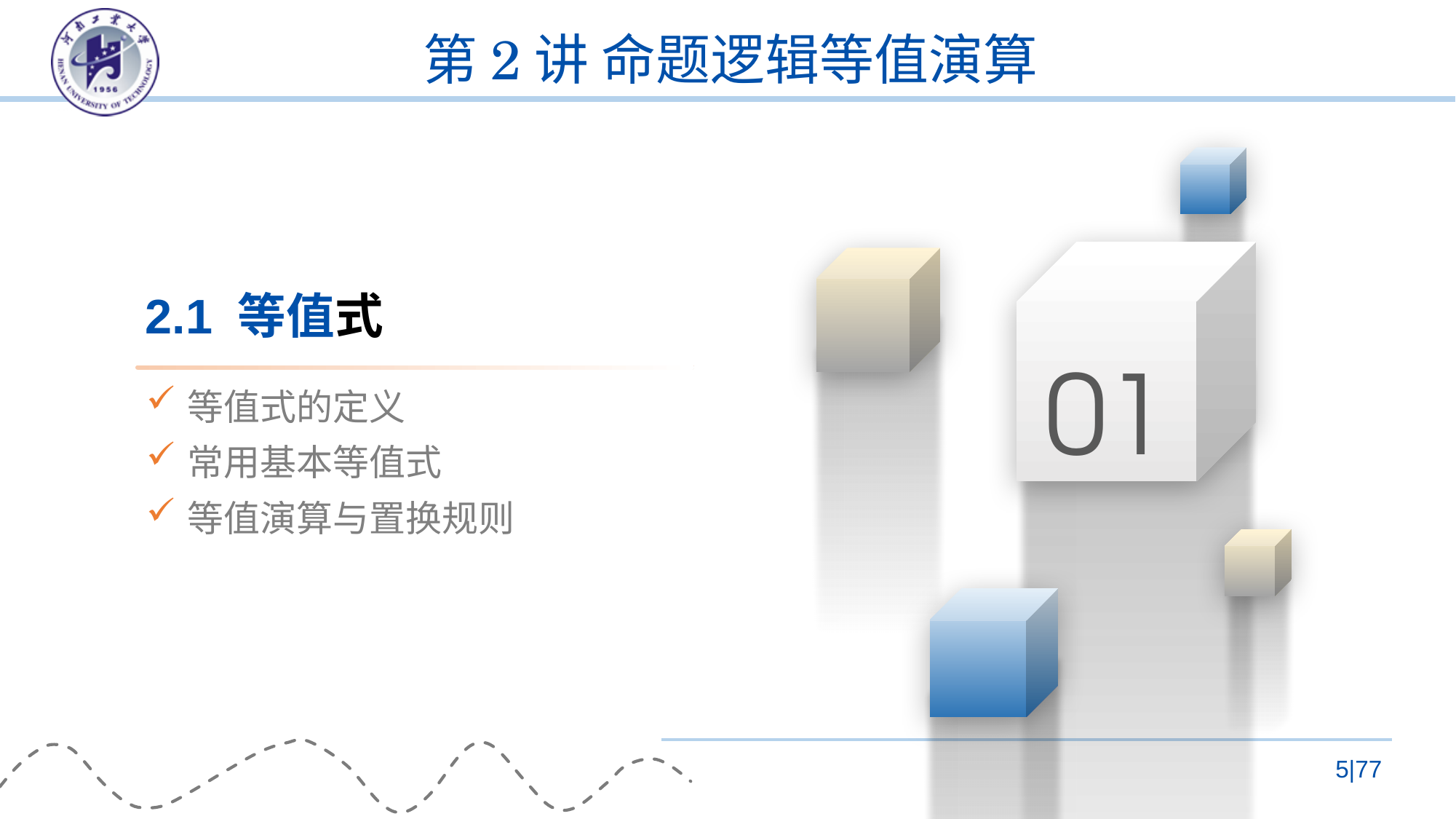

# 第2讲 命题逻辑等值演算

01

2.1 等值式

等值式的定义
常用基本等值式
等值演算与置换规则

5|77